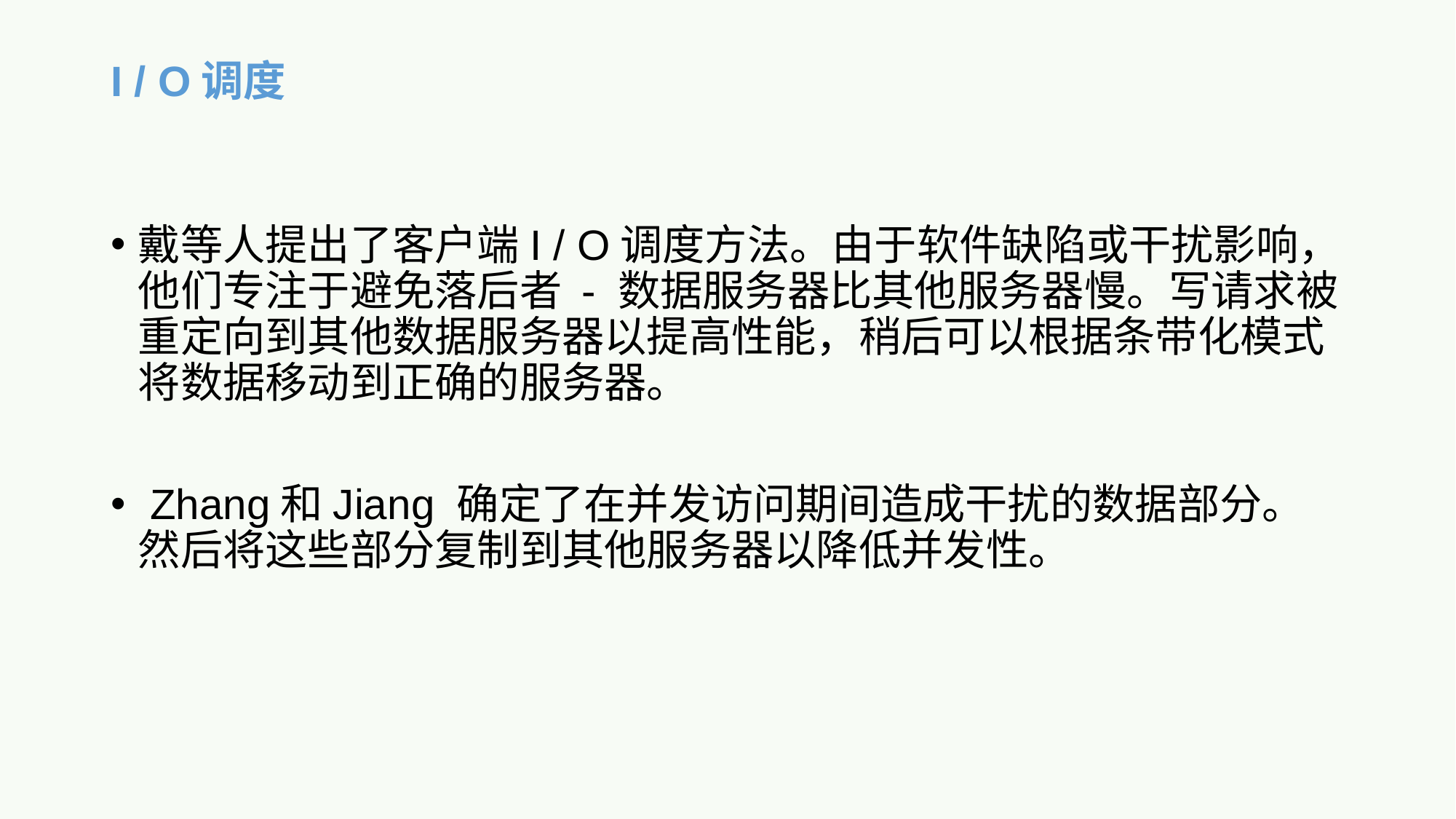

# I / O调度
戴等人提出了客户端I / O调度方法。由于软件缺陷或干扰影响，他们专注于避免落后者 - 数据服务器比其他服务器慢。写请求被重定向到其他数据服务器以提高性能，稍后可以根据条带化模式将数据移动到正确的服务器。

 Zhang和Jiang 确定了在并发访问期间造成干扰的数据部分。然后将这些部分复制到其他服务器以降低并发性。